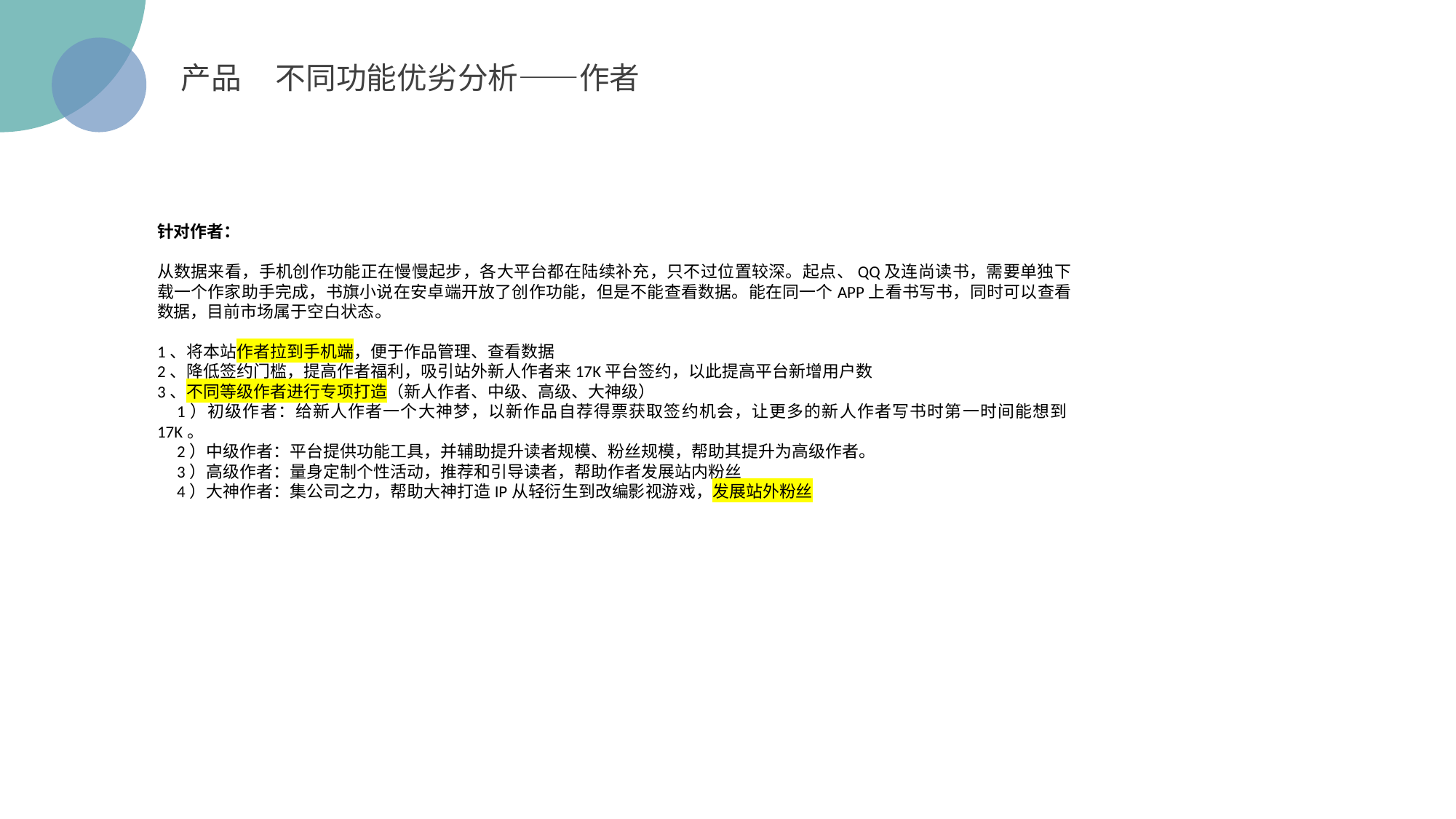

产品     不同功能优劣分析——作者
针对作者：

从数据来看，手机创作功能正在慢慢起步，各大平台都在陆续补充，只不过位置较深。起点、QQ及连尚读书，需要单独下载一个作家助手完成，书旗小说在安卓端开放了创作功能，但是不能查看数据。能在同一个APP上看书写书，同时可以查看数据，目前市场属于空白状态。

1、将本站作者拉到手机端，便于作品管理、查看数据
2、降低签约门槛，提高作者福利，吸引站外新人作者来17K平台签约，以此提高平台新增用户数
3、不同等级作者进行专项打造（新人作者、中级、高级、大神级）
1）初级作者：给新人作者一个大神梦，以新作品自荐得票获取签约机会，让更多的新人作者写书时第一时间能想到17K。
2）中级作者：平台提供功能工具，并辅助提升读者规模、粉丝规模，帮助其提升为高级作者。
3）高级作者：量身定制个性活动，推荐和引导读者，帮助作者发展站内粉丝
4）大神作者：集公司之力，帮助大神打造IP从轻衍生到改编影视游戏，发展站外粉丝